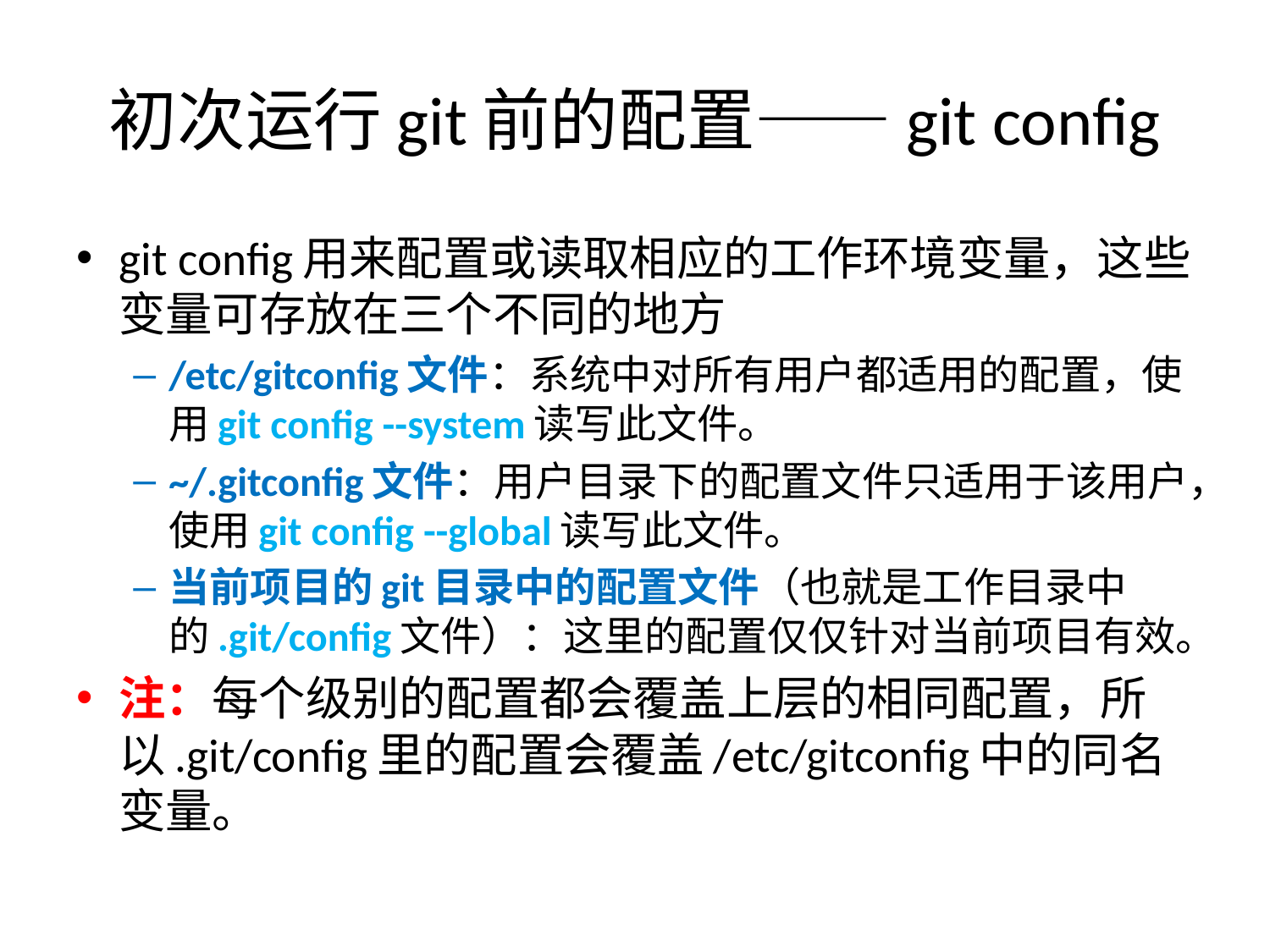

# 初次运行git前的配置——git config
git config用来配置或读取相应的工作环境变量，这些变量可存放在三个不同的地方
/etc/gitconfig文件：系统中对所有用户都适用的配置，使用git config --system读写此文件。
~/.gitconfig文件：用户目录下的配置文件只适用于该用户，使用git config --global读写此文件。
当前项目的git目录中的配置文件（也就是工作目录中的.git/config文件）：这里的配置仅仅针对当前项目有效。
注：每个级别的配置都会覆盖上层的相同配置，所以.git/config里的配置会覆盖/etc/gitconfig中的同名变量。